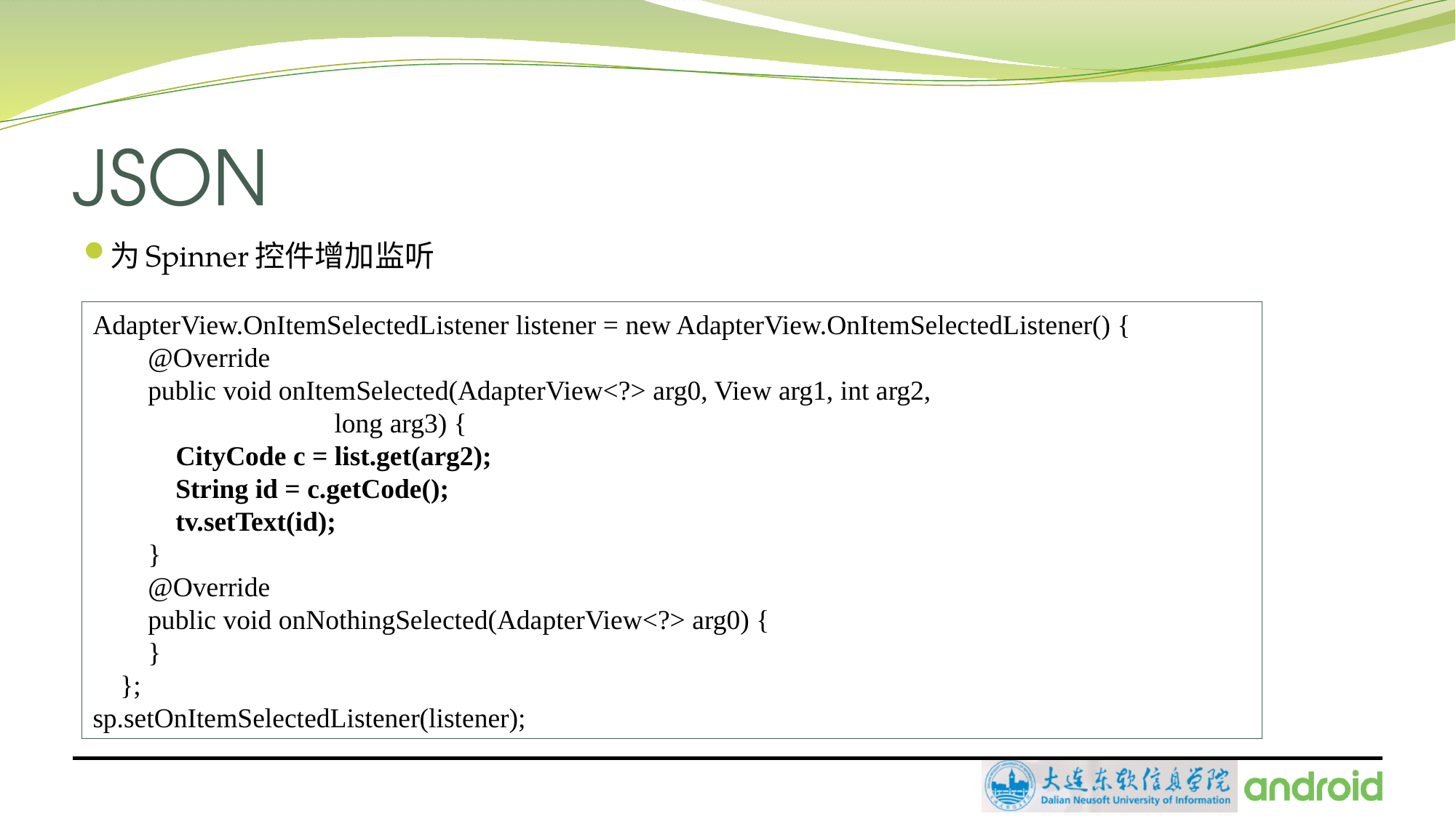

# JSON
为Spinner控件增加监听
AdapterView.OnItemSelectedListener listener = new AdapterView.OnItemSelectedListener() {
        @Override
        public void onItemSelected(AdapterView<?> arg0, View arg1, int arg2,
                                   long arg3) {
            CityCode c = list.get(arg2);
            String id = c.getCode();
            tv.setText(id);
        }
        @Override
        public void onNothingSelected(AdapterView<?> arg0) {
        }
    };
sp.setOnItemSelectedListener(listener);